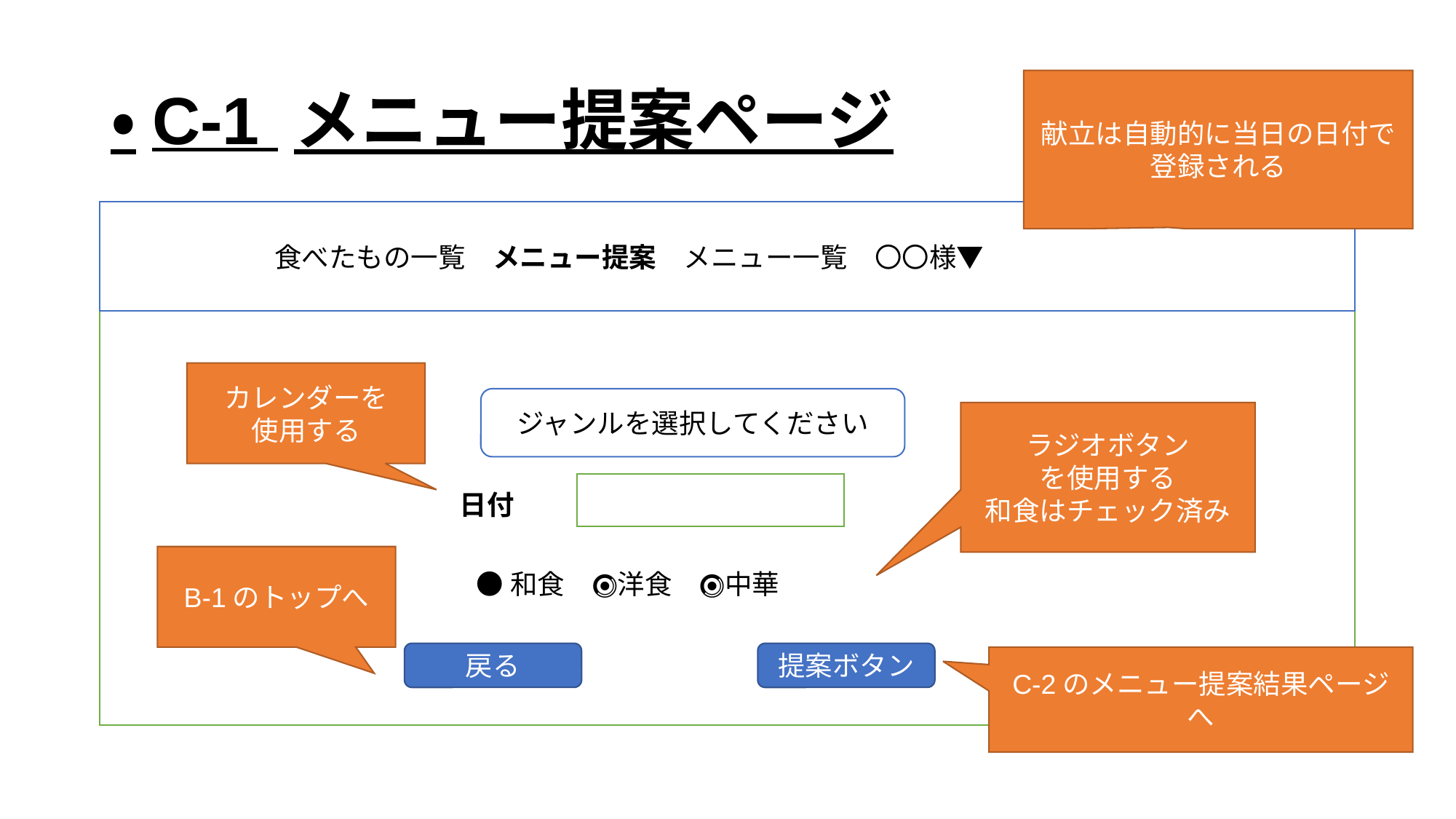

# ・C-1 メニュー提案ページ
献立は自動的に当日の日付で登録される

　　　　　　食べたもの一覧　メニュー提案　メニュー一覧　〇〇様▼
カレンダーを
使用する
ジャンルを選択してください
ラジオボタン
を使用する
和食はチェック済み

日付
B-1のトップへ
●和食　🔘洋食　🔘中華
戻る
提案ボタン
C-2のメニュー提案結果ページへ